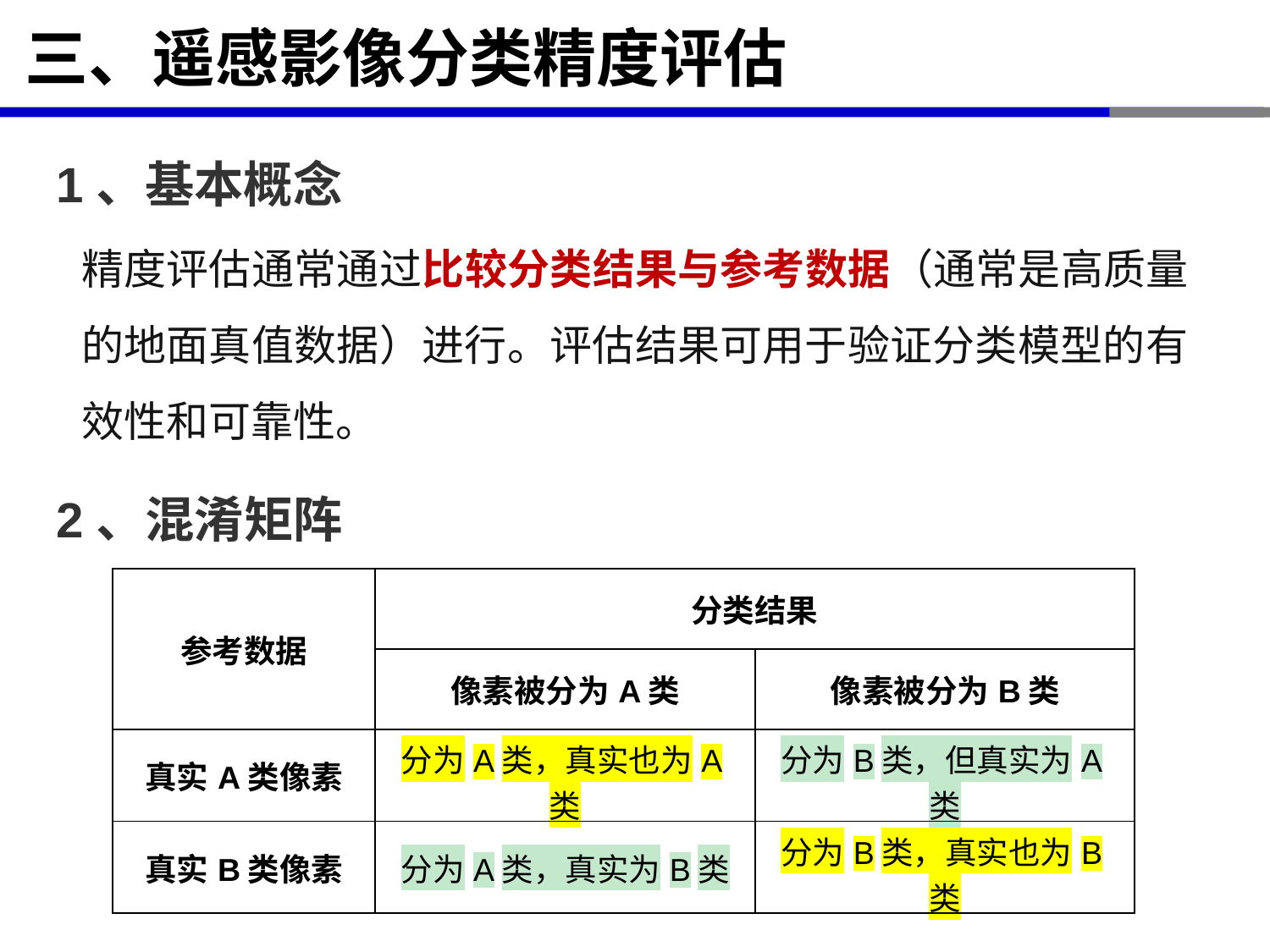

# 三、遥感影像分类精度评估
1、基本概念
精度评估通常通过比较分类结果与参考数据（通常是高质量的地面真值数据）进行。评估结果可用于验证分类模型的有效性和可靠性。
2、混淆矩阵
| 参考数据 | 分类结果 |  |
| --- | --- | --- |
|  | 像素被分为A类 | 像素被分为B类 |
| 真实A类像素 | 分为A类，真实也为A类 | 分为B类，但真实为A类 |
| 真实B类像素 | 分为A类，真实为B类 | 分为B类，真实也为B类 |